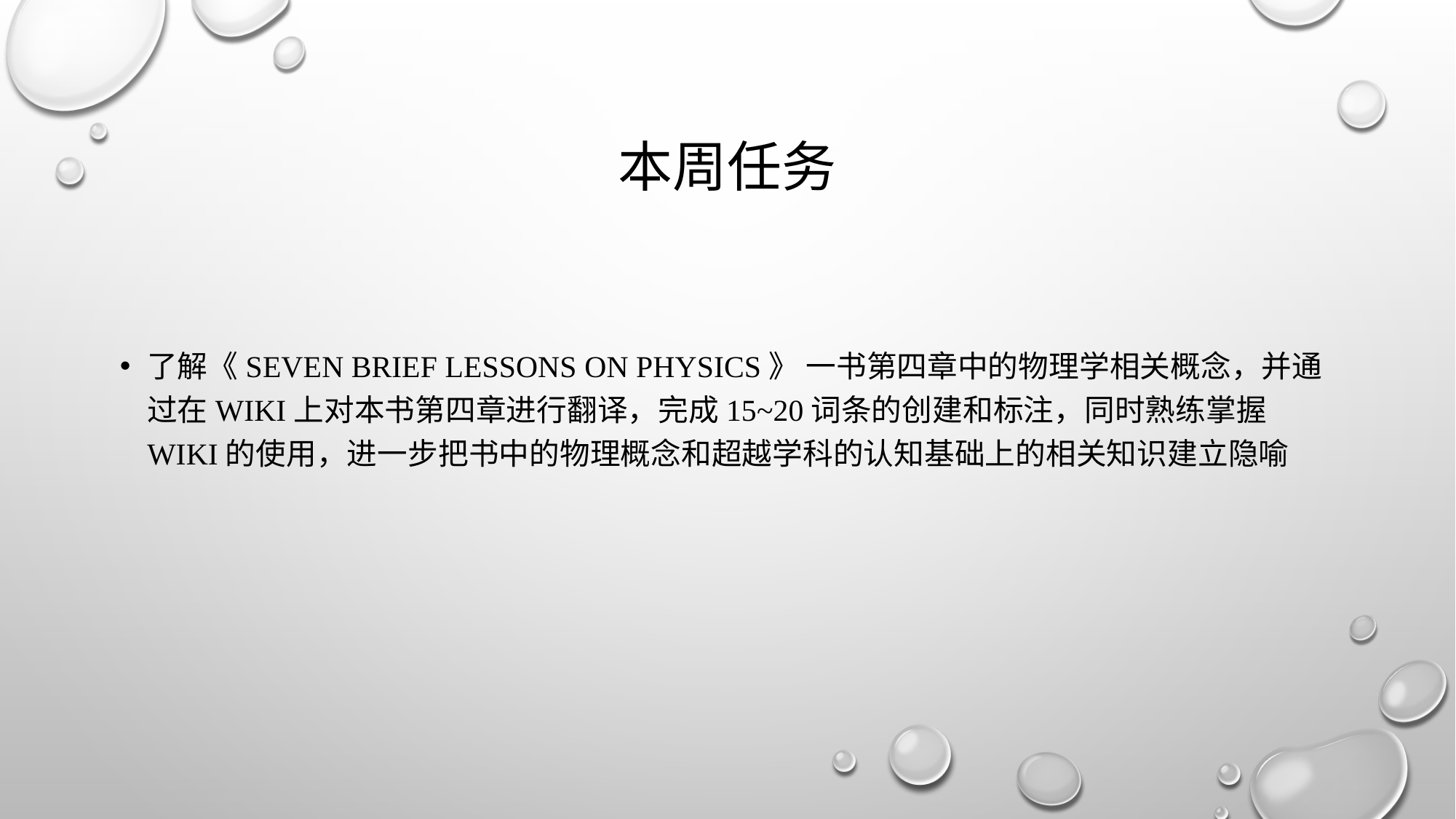

# 本周任务

了解《Seven brief lessons on physics》 一书第四章中的物理学相关概念，并通过在wiki上对本书第四章进行翻译，完成15~20词条的创建和标注，同时熟练掌握wiki的使用，进一步把书中的物理概念和超越学科的认知基础上的相关知识建立隐喻